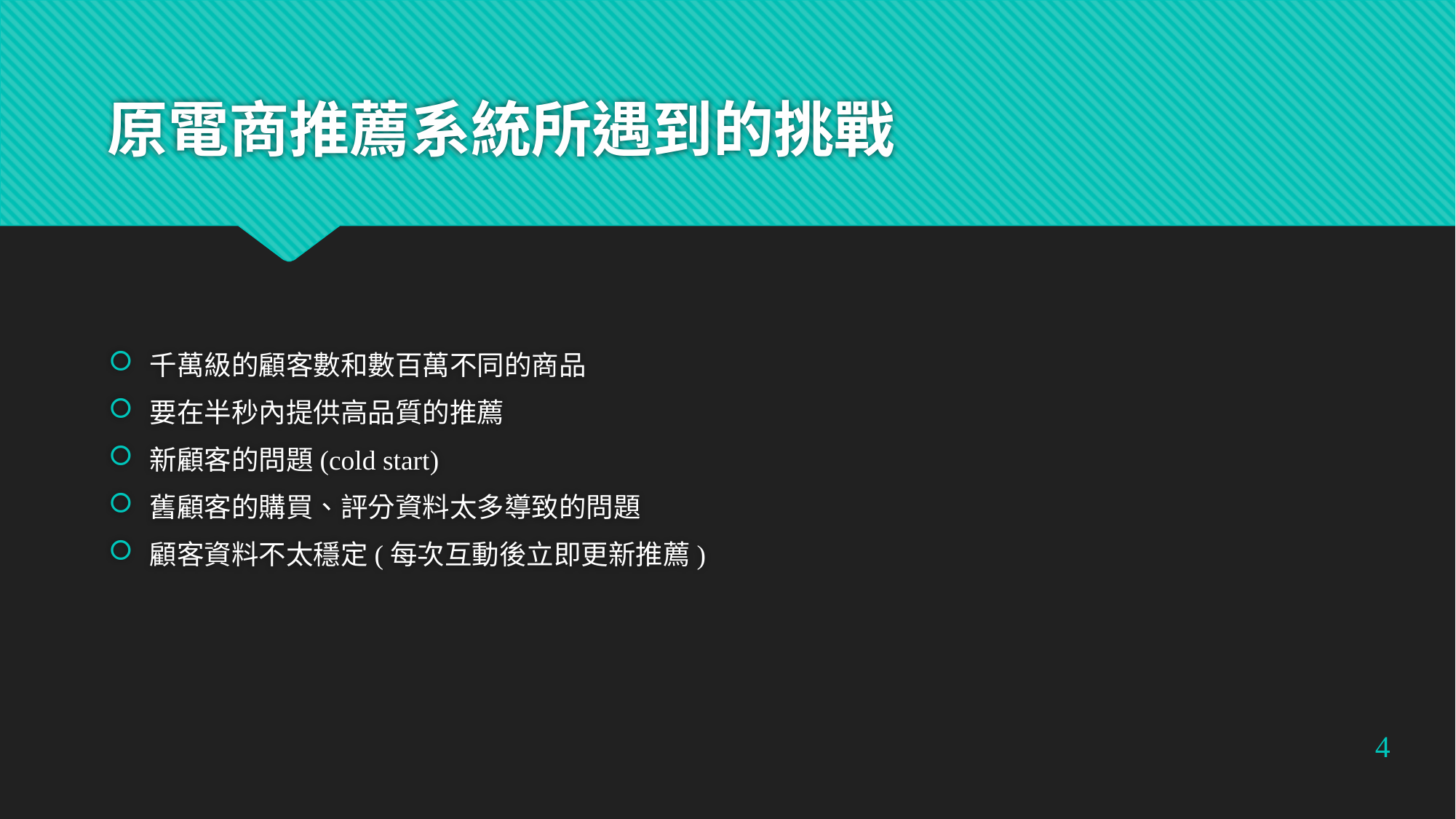

# 原電商推薦系統所遇到的挑戰
千萬級的顧客數和數百萬不同的商品
要在半秒內提供高品質的推薦
新顧客的問題(cold start)
舊顧客的購買、評分資料太多導致的問題
顧客資料不太穩定(每次互動後立即更新推薦)

4